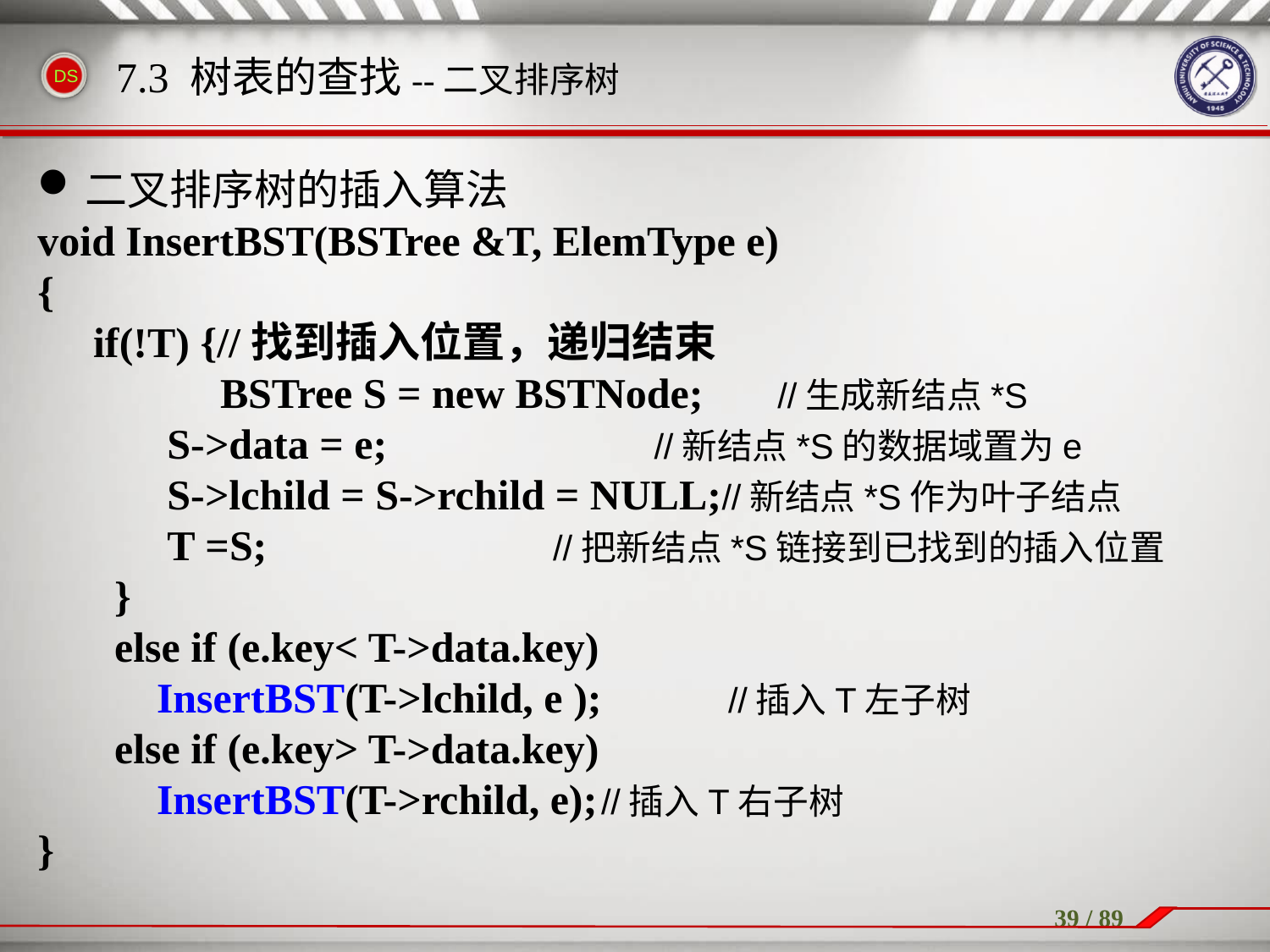

二叉排序树的插入算法
void InsertBST(BSTree &T, ElemType e)
{
if(!T) {//找到插入位置，递归结束
	BSTree S = new BSTNode;       //生成新结点*S
       S->data = e;                  	     //新结点*S的数据域置为e
       S->lchild = S->rchild = NULL;//新结点*S作为叶子结点
       T =S;                           //把新结点*S链接到已找到的插入位置
  }
  else if (e.key< T->data.key)
      InsertBST(T->lchild, e );	//插入T左子树
  else if (e.key> T->data.key)
      InsertBST(T->rchild, e);	//插入T右子树
}

7.3 树表的查找--二叉排序树